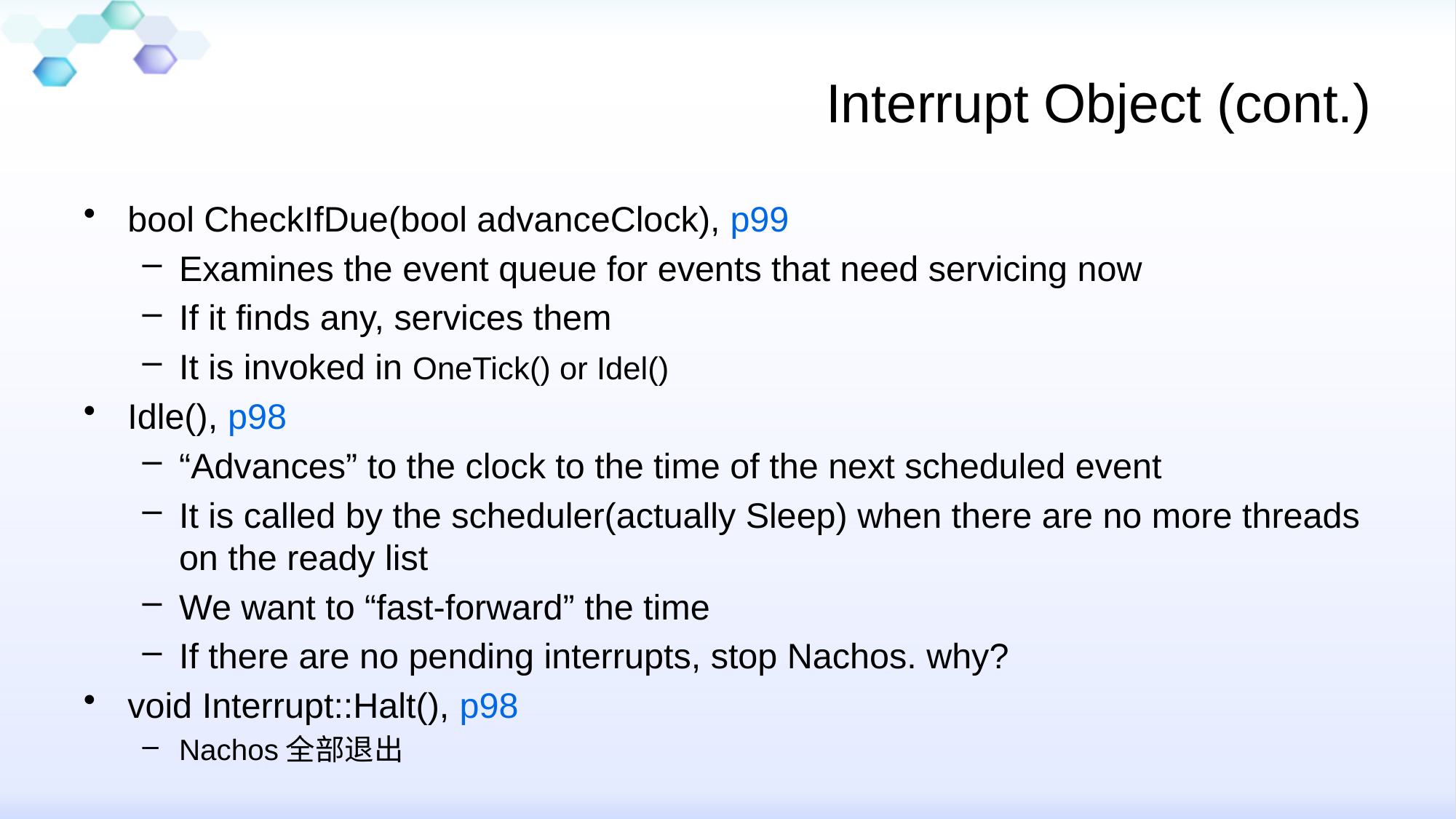

# Interrupt Object (cont.)
bool CheckIfDue(bool advanceClock), p99
Examines the event queue for events that need servicing now
If it finds any, services them
It is invoked in OneTick() or Idel()
Idle(), p98
“Advances” to the clock to the time of the next scheduled event
It is called by the scheduler(actually Sleep) when there are no more threads on the ready list
We want to “fast-forward” the time
If there are no pending interrupts, stop Nachos. why?
void Interrupt::Halt(), p98
Nachos全部退出